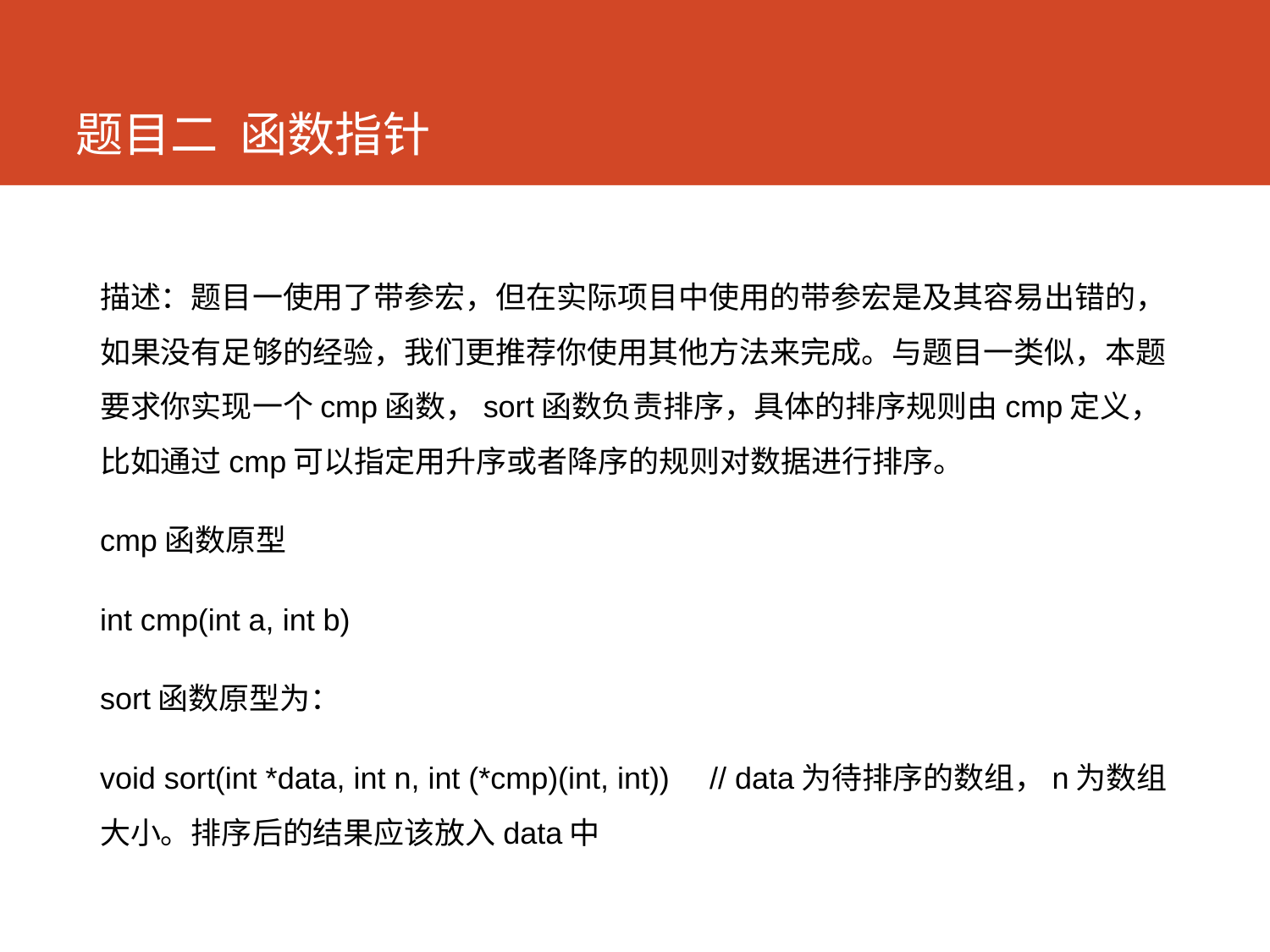

# 题目二  函数指针
描述：题目一使用了带参宏，但在实际项目中使用的带参宏是及其容易出错的，如果没有足够的经验，我们更推荐你使用其他方法来完成。与题目一类似，本题要求你实现一个cmp函数，sort函数负责排序，具体的排序规则由cmp定义，比如通过cmp可以指定用升序或者降序的规则对数据进行排序。
cmp函数原型
int cmp(int a, int b)
sort函数原型为：
void sort(int *data, int n, int (*cmp)(int, int)) 	// data为待排序的数组，n为数组大小。排序后的结果应该放入data中